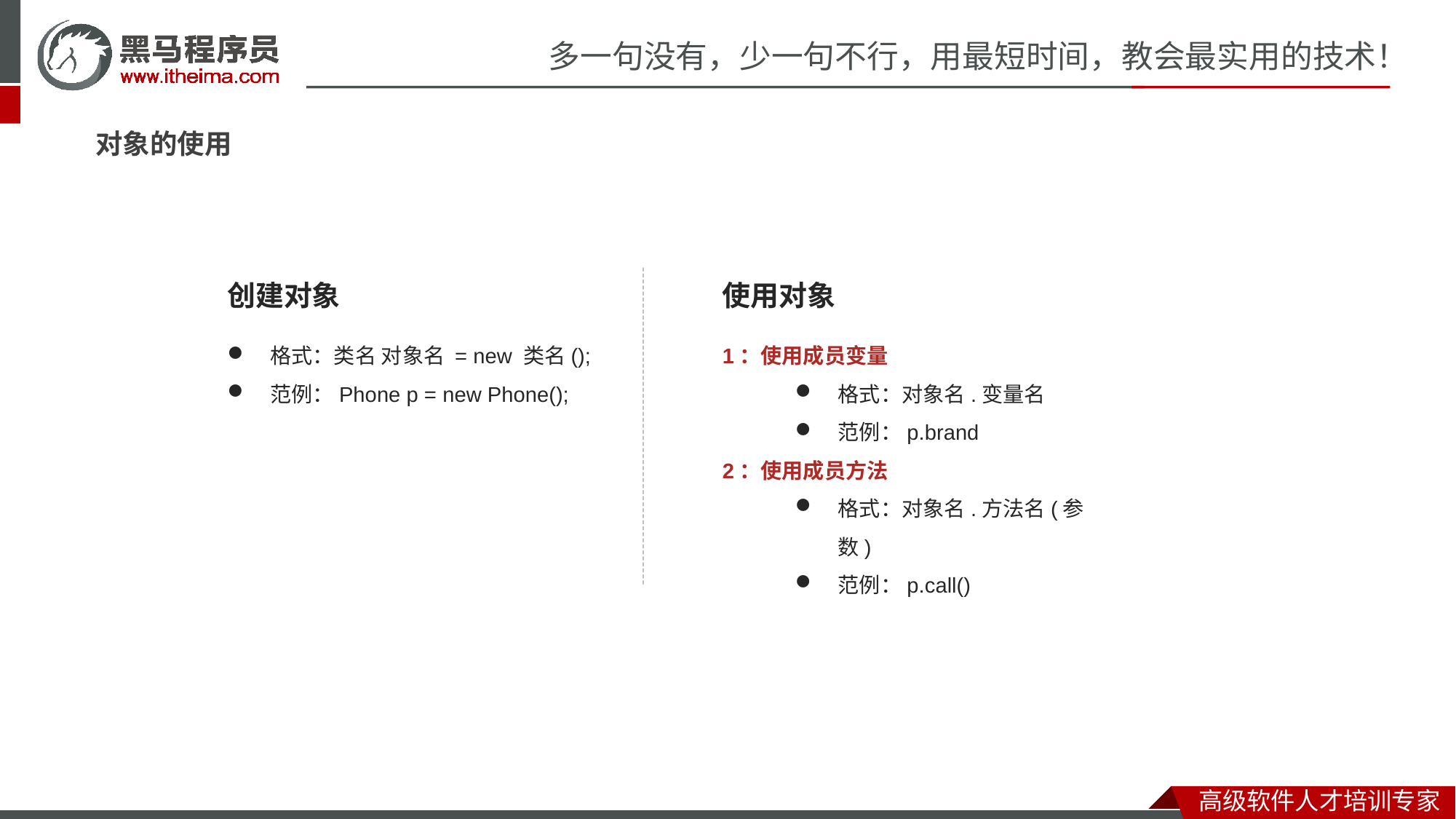

对象的使用
创建对象

格式：类名 对象名 = new 类名();
范例：Phone p = new Phone();
使用对象

1：使用成员变量
格式：对象名.变量名
范例：p.brand
2：使用成员方法
格式：对象名.方法名(参数)
范例：p.call()